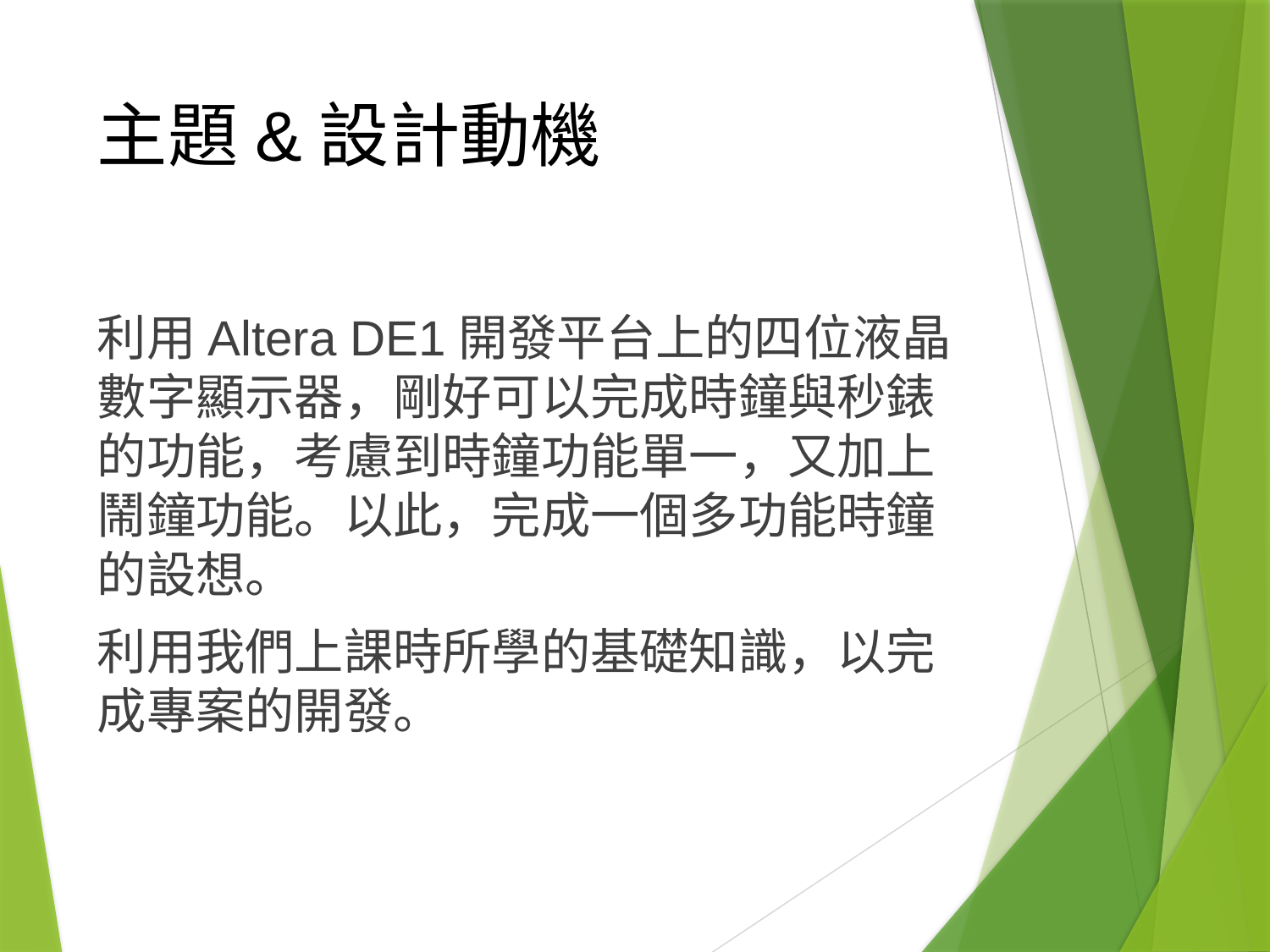

# 主題&設計動機
利用Altera DE1開發平台上的四位液晶數字顯示器，剛好可以完成時鐘與秒錶的功能，考慮到時鐘功能單一，又加上鬧鐘功能。以此，完成一個多功能時鐘的設想。
利用我們上課時所學的基礎知識，以完成專案的開發。